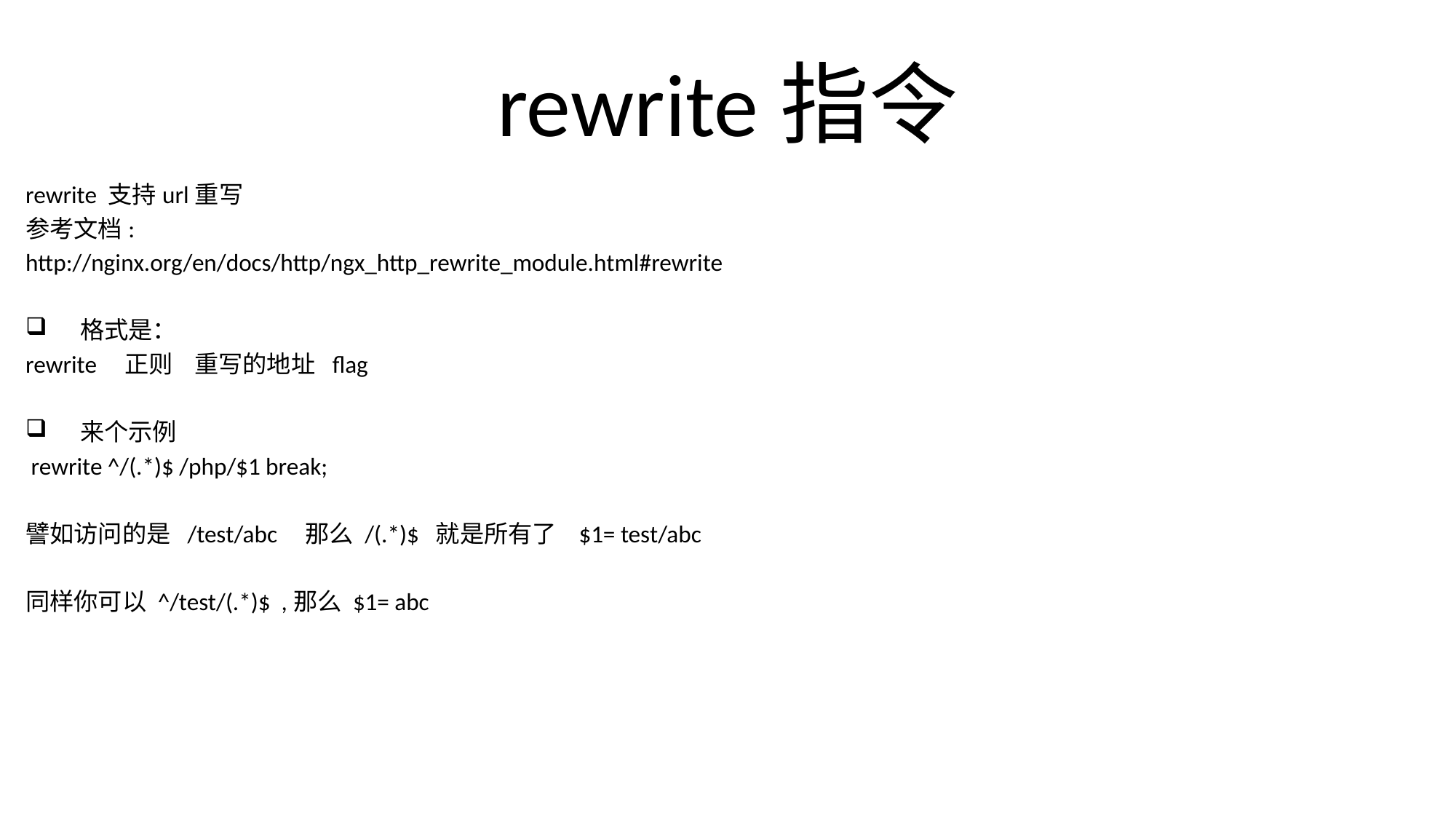

# rewrite指令

rewrite 支持url重写
参考文档:
http://nginx.org/en/docs/http/ngx_http_rewrite_module.html#rewrite

格式是：
rewrite    正则    重写的地址  flag

来个示例
 rewrite ^/(.*)$ /php/$1 break;

譬如访问的是  /test/abc    那么 /(.*)$  就是所有了   $1= test/abc

同样你可以 ^/test/(.*)$  ,那么 $1= abc